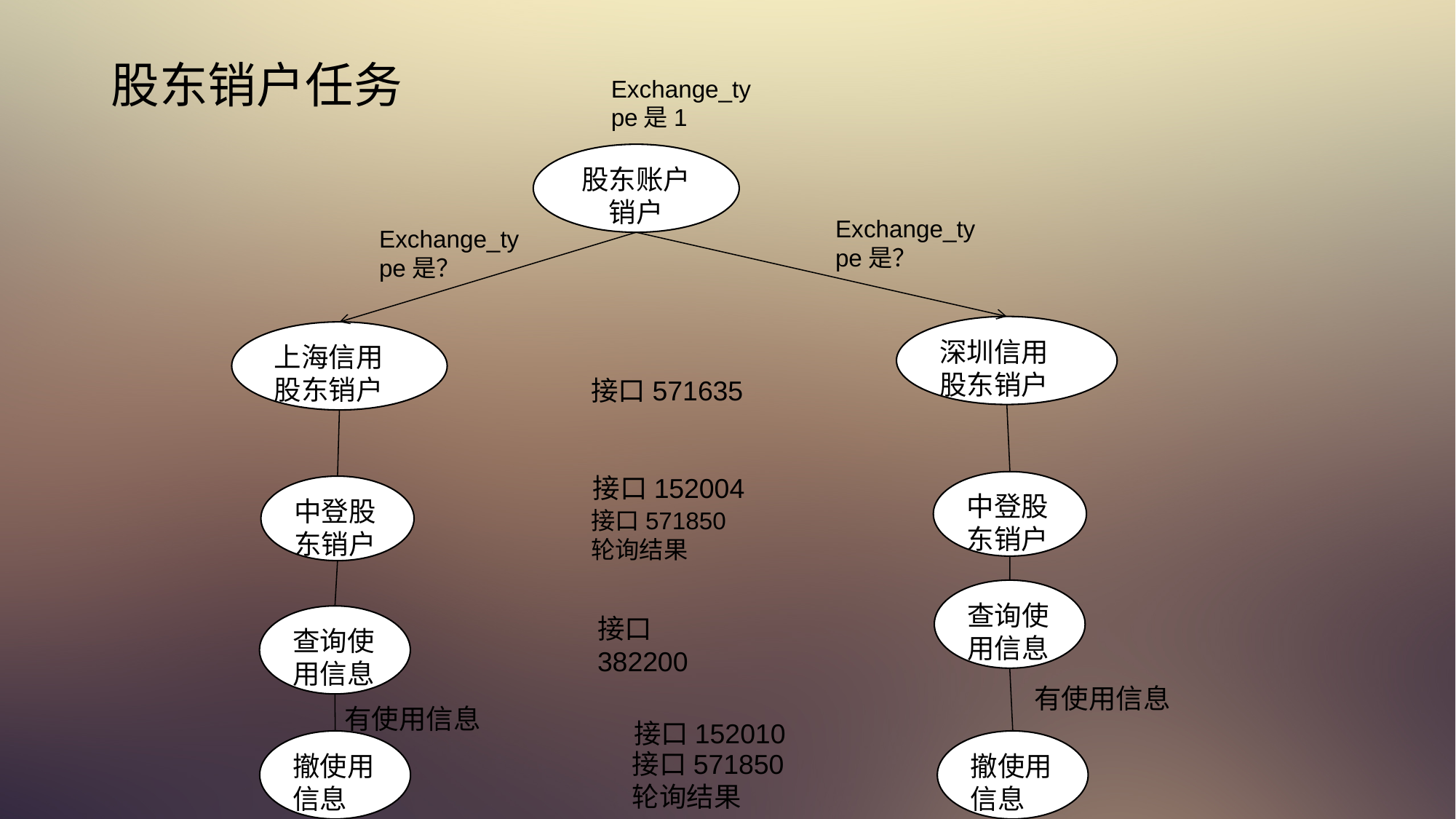

# 股东销户任务
Exchange_type是1

股东账户销户
Exchange_type是？
Exchange_type是？
深圳信用股东销户

上海信用股东销户

接口571635
接口152004
中登股东销户
中登股东销户
接口571850轮询结果
查询使用信息

查询使用信息

接口 382200
有使用信息
有使用信息
接口152010
撤使用信息

撤使用信息

接口571850轮询结果